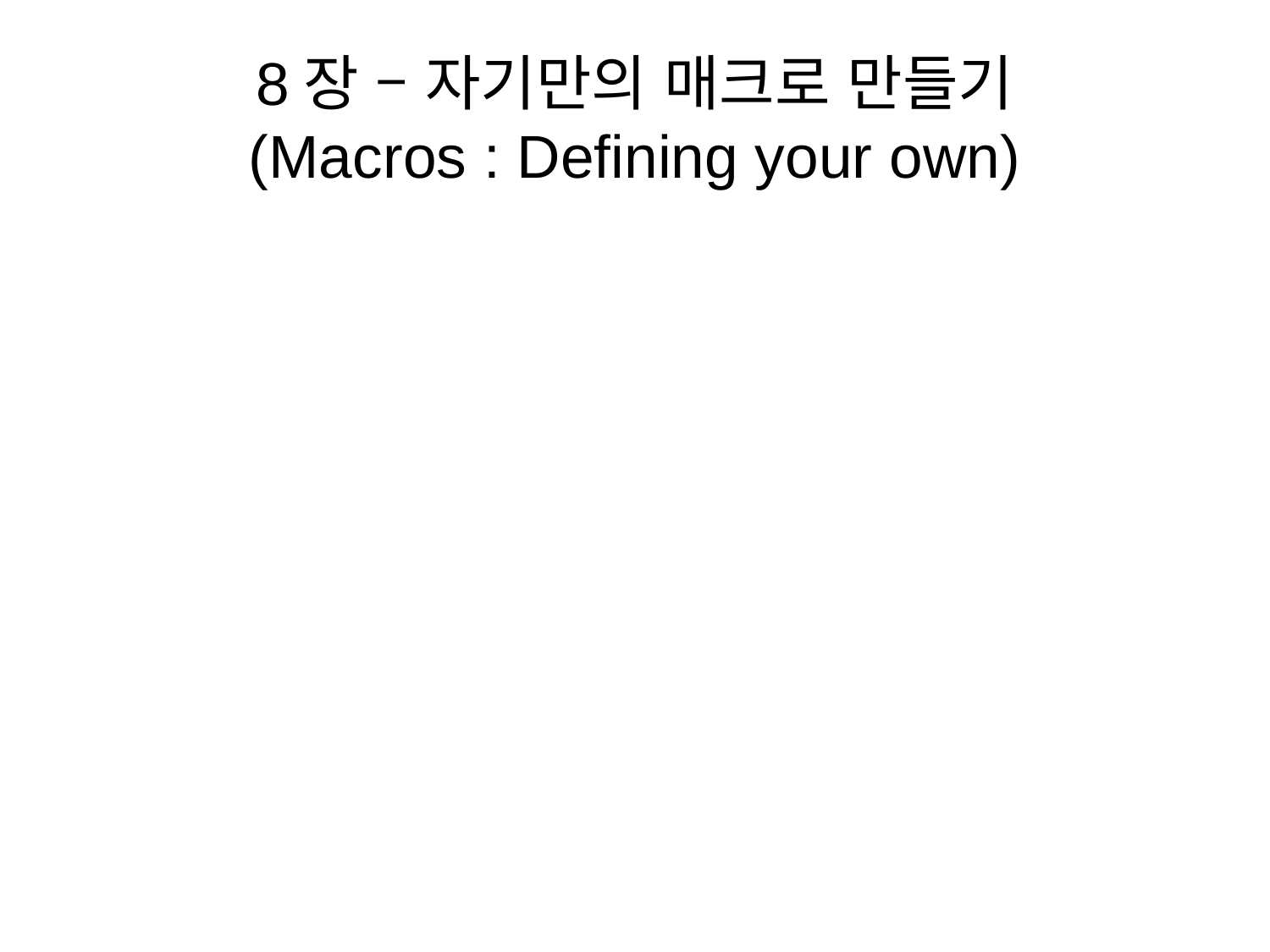

# 8장 – 자기만의 매크로 만들기 (Macros : Defining your own)